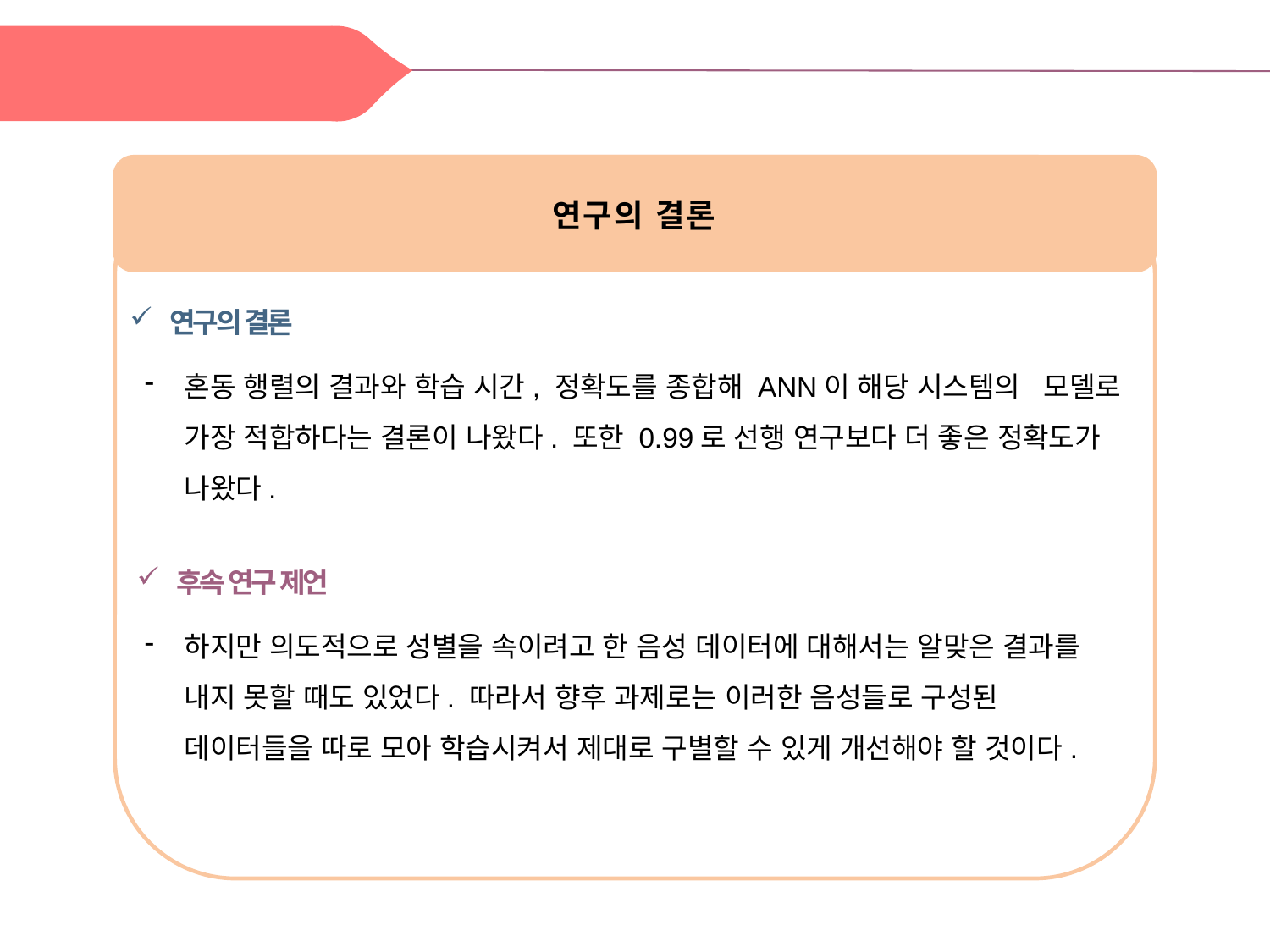

결론 및 향후 과제

연구의 결론
연구의 결론
혼동 행렬의 결과와 학습 시간, 정확도를 종합해 ANN이 해당 시스템의   모델로 가장 적합하다는 결론이 나왔다. 또한 0.99로 선행 연구보다 더 좋은 정확도가 나왔다.
후속 연구 제언
하지만 의도적으로 성별을 속이려고 한 음성 데이터에 대해서는 알맞은 결과를 내지 못할 때도 있었다. 따라서 향후 과제로는 이러한 음성들로 구성된 데이터들을 따로 모아 학습시켜서 제대로 구별할 수 있게 개선해야 할 것이다.